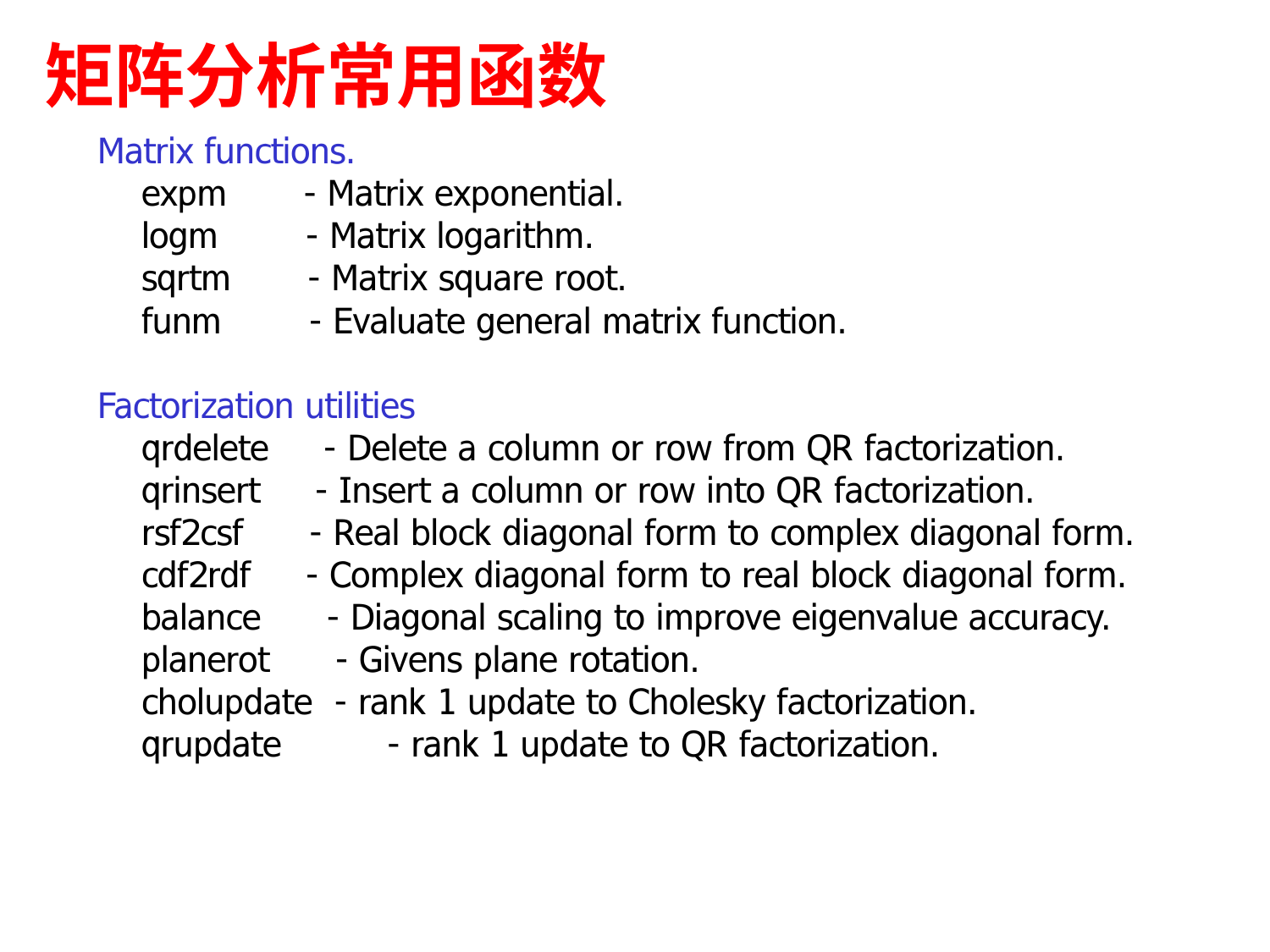

矩阵分析常用函数
Matrix functions.
    expm       - Matrix exponential.
    logm        - Matrix logarithm.
    sqrtm       - Matrix square root.
    funm        - Evaluate general matrix function.

Factorization utilities
    qrdelete     - Delete a column or row from QR factorization.
    qrinsert     - Insert a column or row into QR factorization.
    rsf2csf      - Real block diagonal form to complex diagonal form.
    cdf2rdf     - Complex diagonal form to real block diagonal form.
    balance      - Diagonal scaling to improve eigenvalue accuracy.
    planerot      - Givens plane rotation.
    cholupdate  - rank 1 update to Cholesky factorization.
    qrupdate   	 - rank 1 update to QR factorization.
64